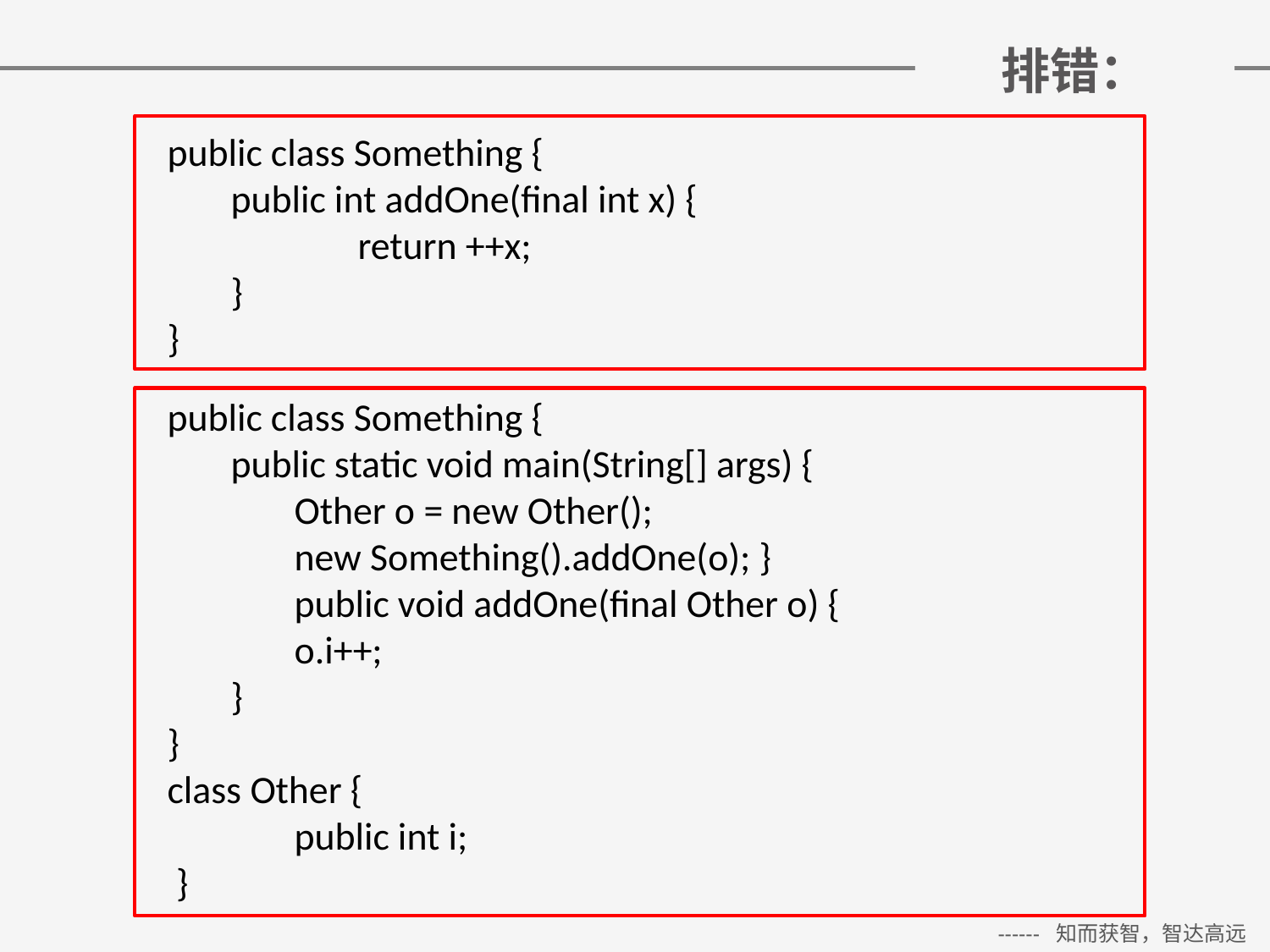

# 排错：

public class Something {
public int addOne(final int x) {
	return ++x;
}
}
public class Something {
public static void main(String[] args) {
Other o = new Other();
new Something().addOne(o); }
public void addOne(final Other o) {
o.i++;
}
}
class Other {
	public int i;
 }